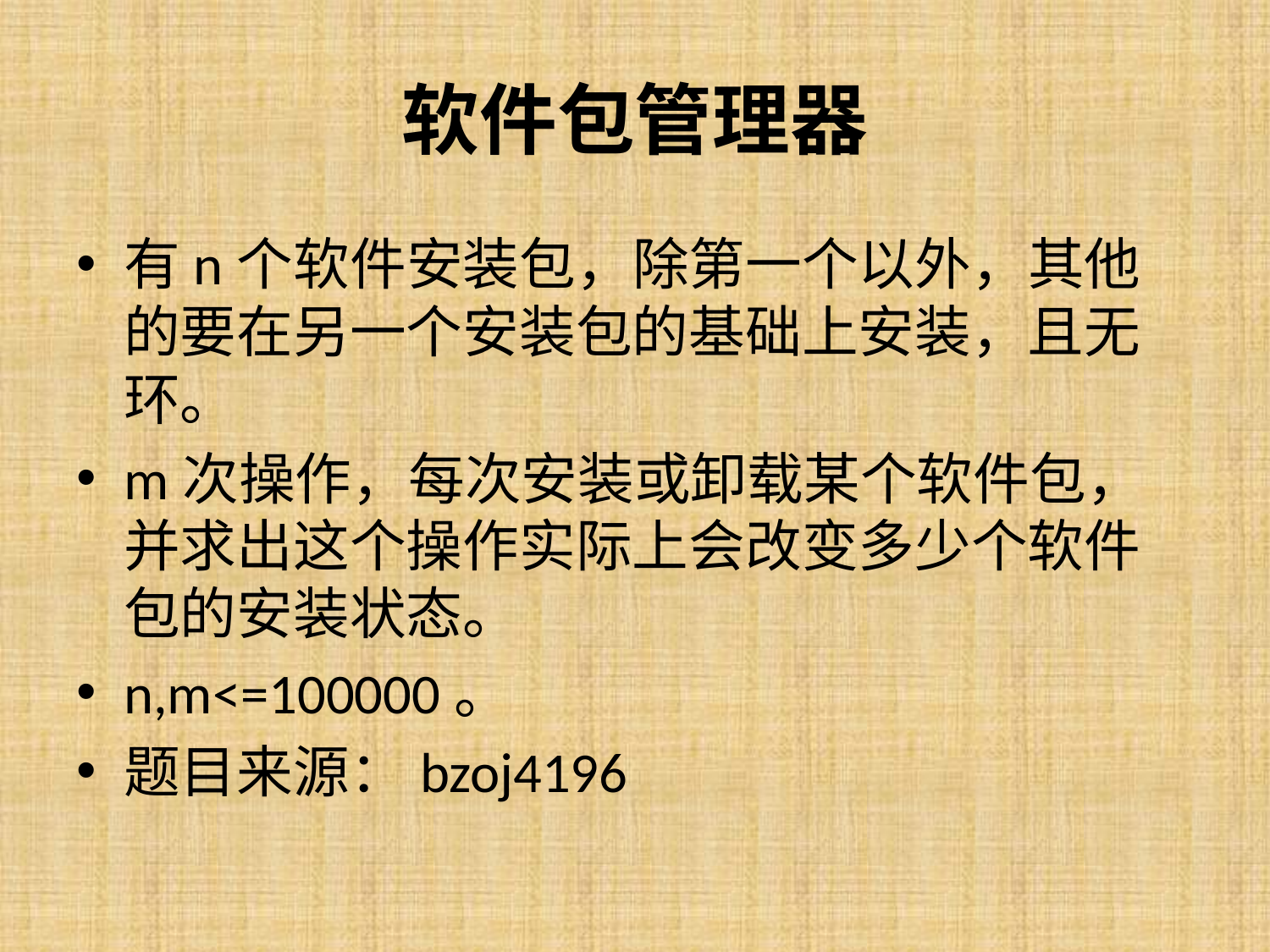

# 软件包管理器
有n个软件安装包，除第一个以外，其他的要在另一个安装包的基础上安装，且无环。
m次操作，每次安装或卸载某个软件包，并求出这个操作实际上会改变多少个软件包的安装状态。
n,m<=100000。
题目来源：bzoj4196